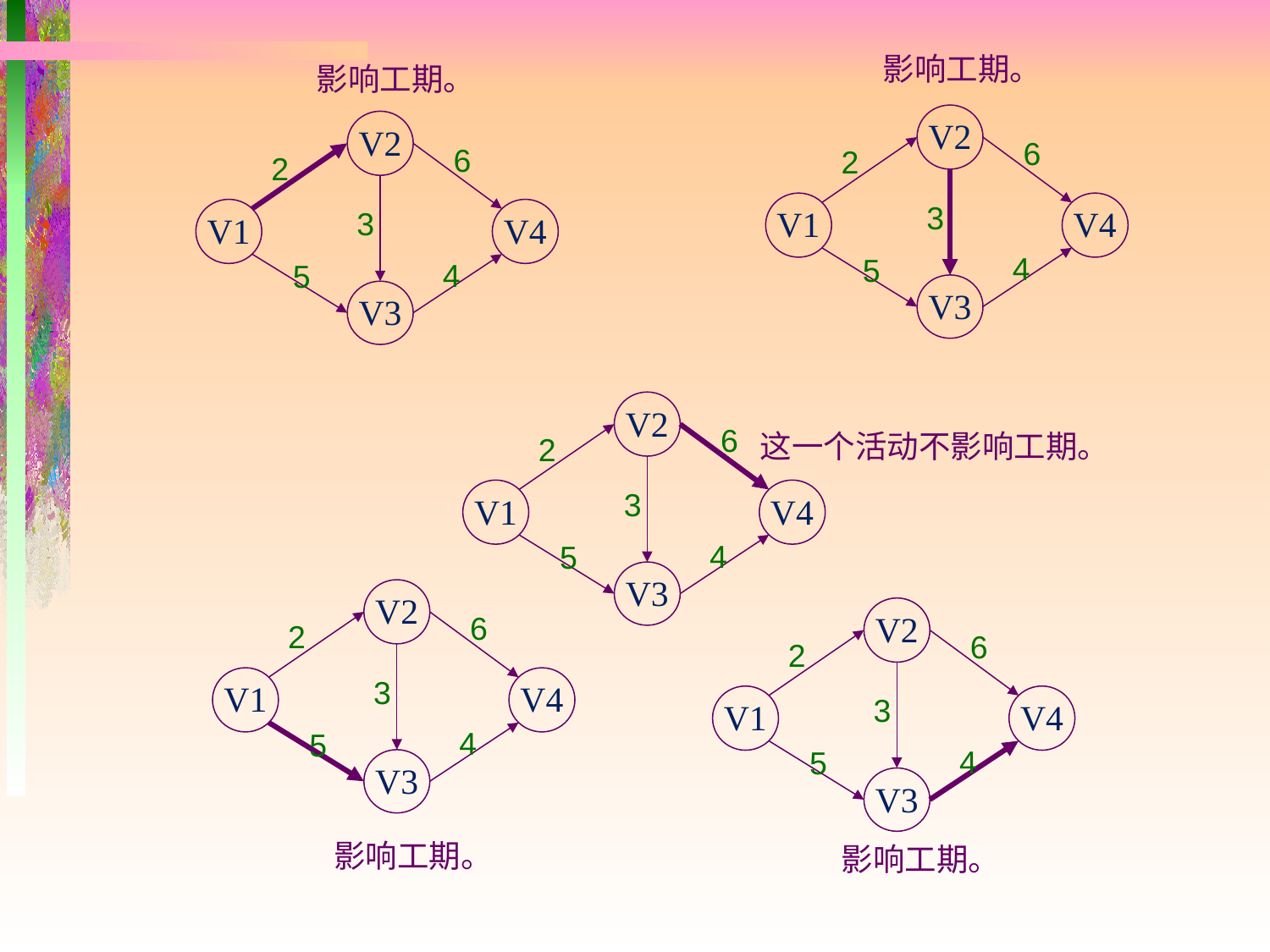

影响工期。
影响工期。
V2
6
2
3
V1
V4
4
5
V3
V2
6
2
3
V1
V4
4
5
V3
V2
6
2
3
V1
V4
4
5
V3
这一个活动不影响工期。
V2
6
2
3
V1
V4
4
5
V3
V2
6
2
3
V1
V4
4
5
V3
影响工期。
影响工期。